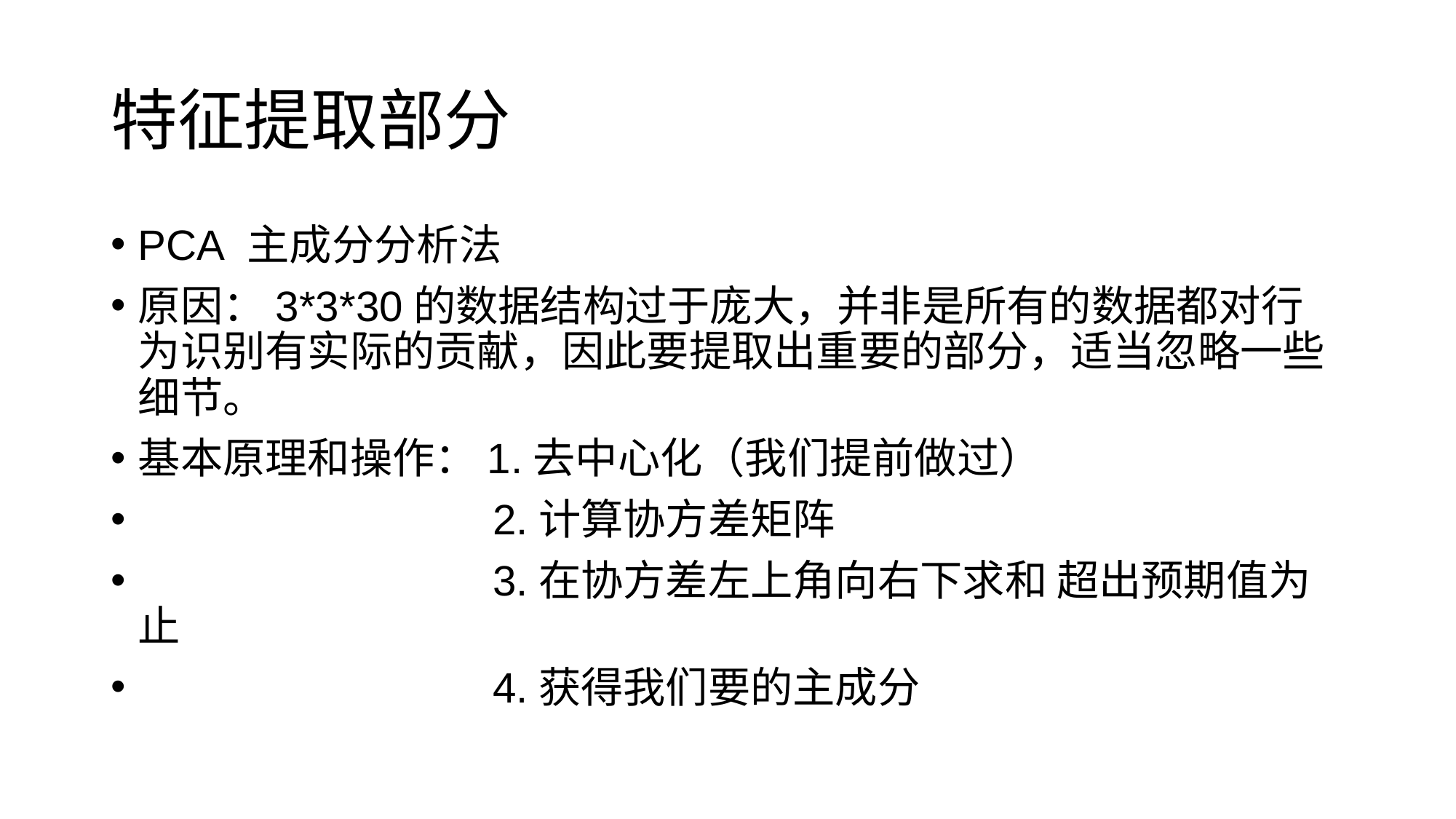

# 特征提取部分
PCA 主成分分析法
原因：3*3*30的数据结构过于庞大，并非是所有的数据都对行为识别有实际的贡献，因此要提取出重要的部分，适当忽略一些细节。
基本原理和操作：1.去中心化（我们提前做过）
                              2.计算协方差矩阵
                              3.在协方差左上角向右下求和 超出预期值为止
                              4.获得我们要的主成分